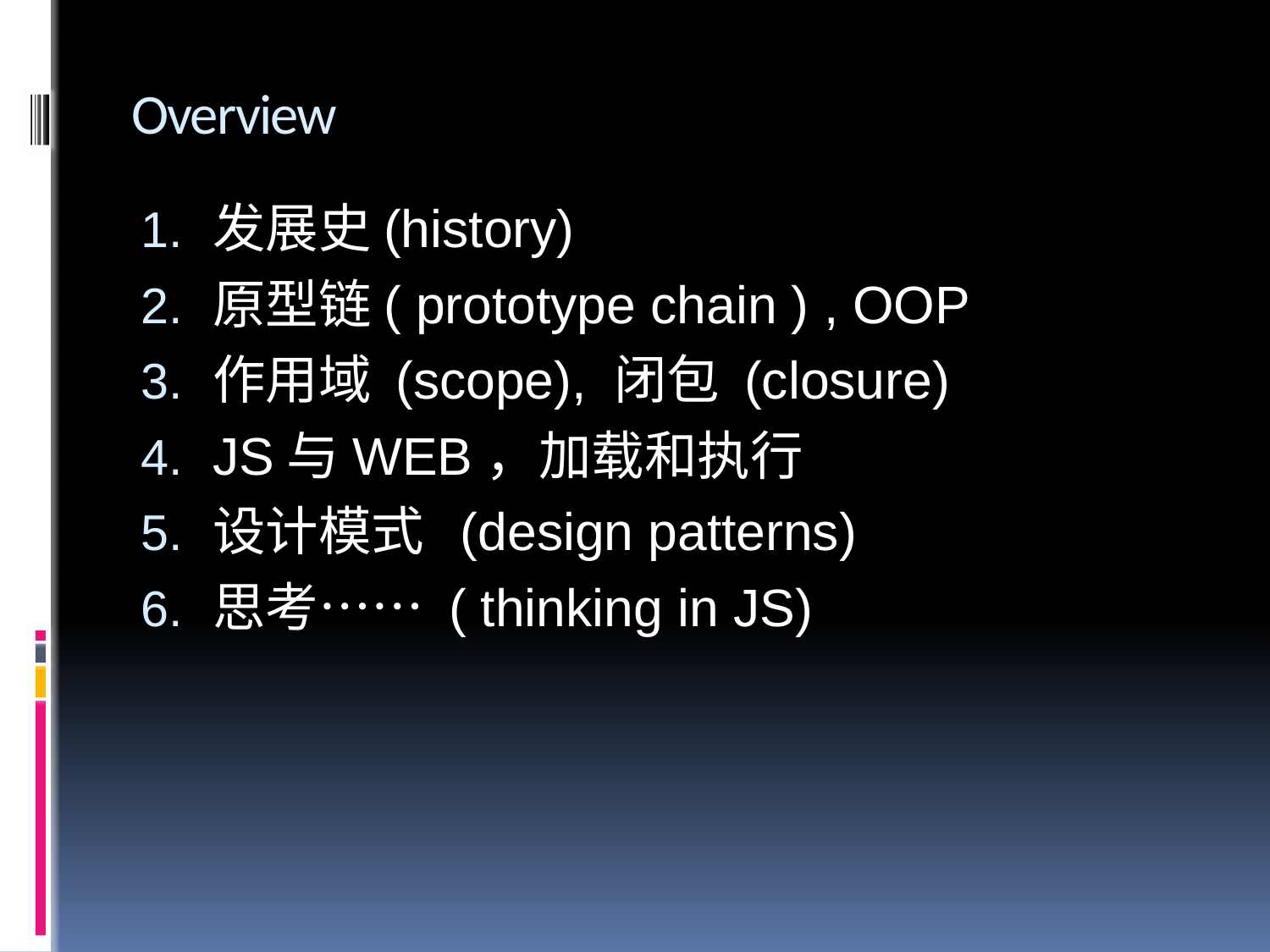

# Overview
发展史(history)
原型链( prototype chain ) , OOP
作用域 (scope), 闭包 (closure)
JS与WEB，加载和执行
设计模式  (design patterns)
思考…… ( thinking in JS)